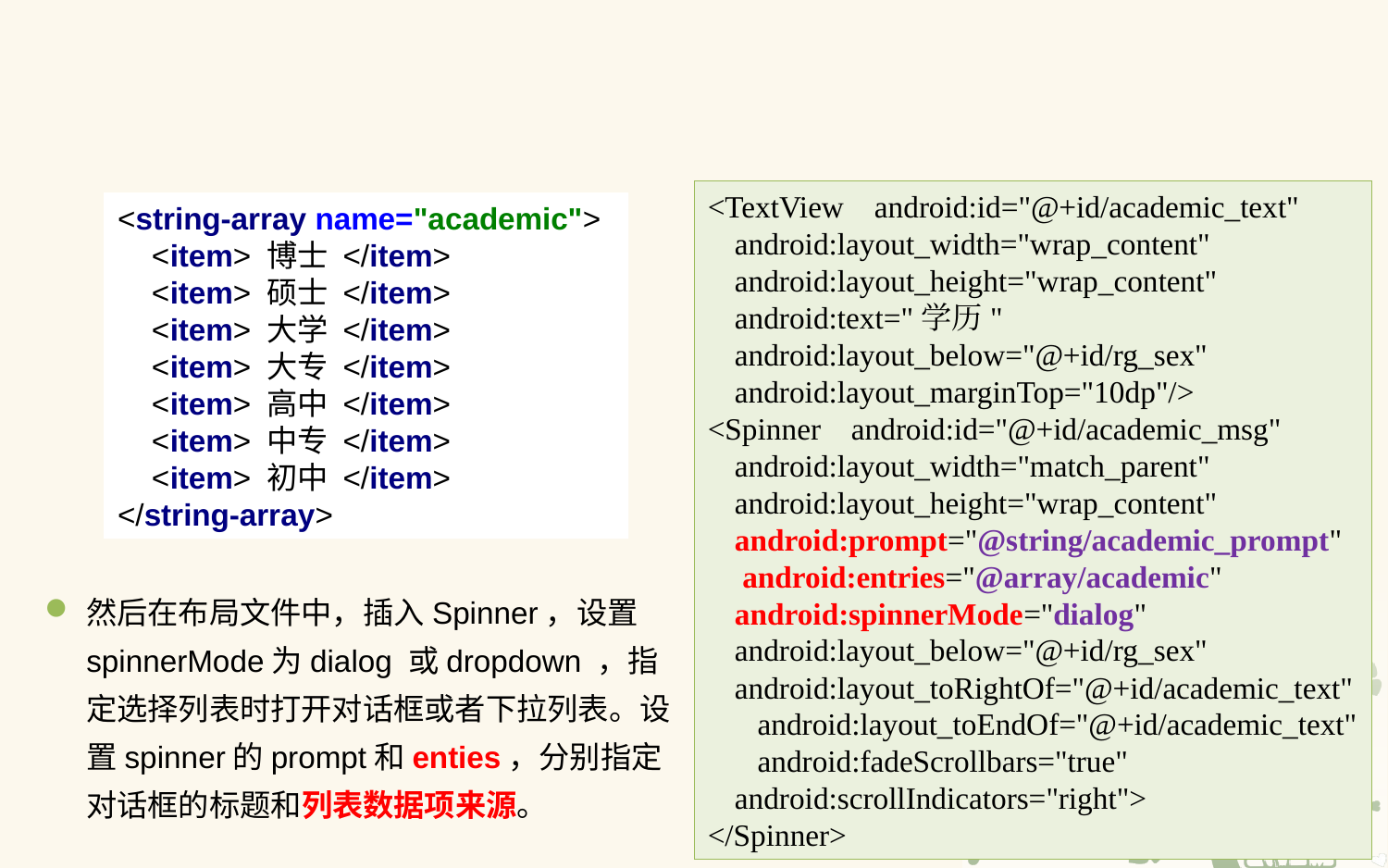

（4）添加学历：使用spinner控件（列表选项框），其中的各列表选项内容可以在XML中指定。
首先在string.xml中使用string-array构建数组，使用item添加数组元素：
<TextView    android:id="@+id/academic_text"    android:layout_width="wrap_content"    android:layout_height="wrap_content"
android:text="学历"
android:layout_below="@+id/rg_sex"    android:layout_marginTop="10dp"/>
<Spinner    android:id="@+id/academic_msg"    android:layout_width="match_parent"    android:layout_height="wrap_content"    android:prompt="@string/academic_prompt"    android:entries="@array/academic"    android:spinnerMode="dialog"    android:layout_below="@+id/rg_sex"    android:layout_toRightOf="@+id/academic_text"    android:layout_toEndOf="@+id/academic_text"    android:fadeScrollbars="true"
android:scrollIndicators="right">
</Spinner>
<string-array name="academic">
    <item> 博士 </item>
    <item> 硕士 </item>
    <item> 大学 </item>
    <item> 大专 </item>
    <item> 高中 </item>
    <item> 中专 </item>
    <item> 初中 </item>
</string-array>
然后在布局文件中，插入Spinner，设置spinnerMode为dialog 或dropdown ，指定选择列表时打开对话框或者下拉列表。设置spinner的prompt和enties，分别指定对话框的标题和列表数据项来源。